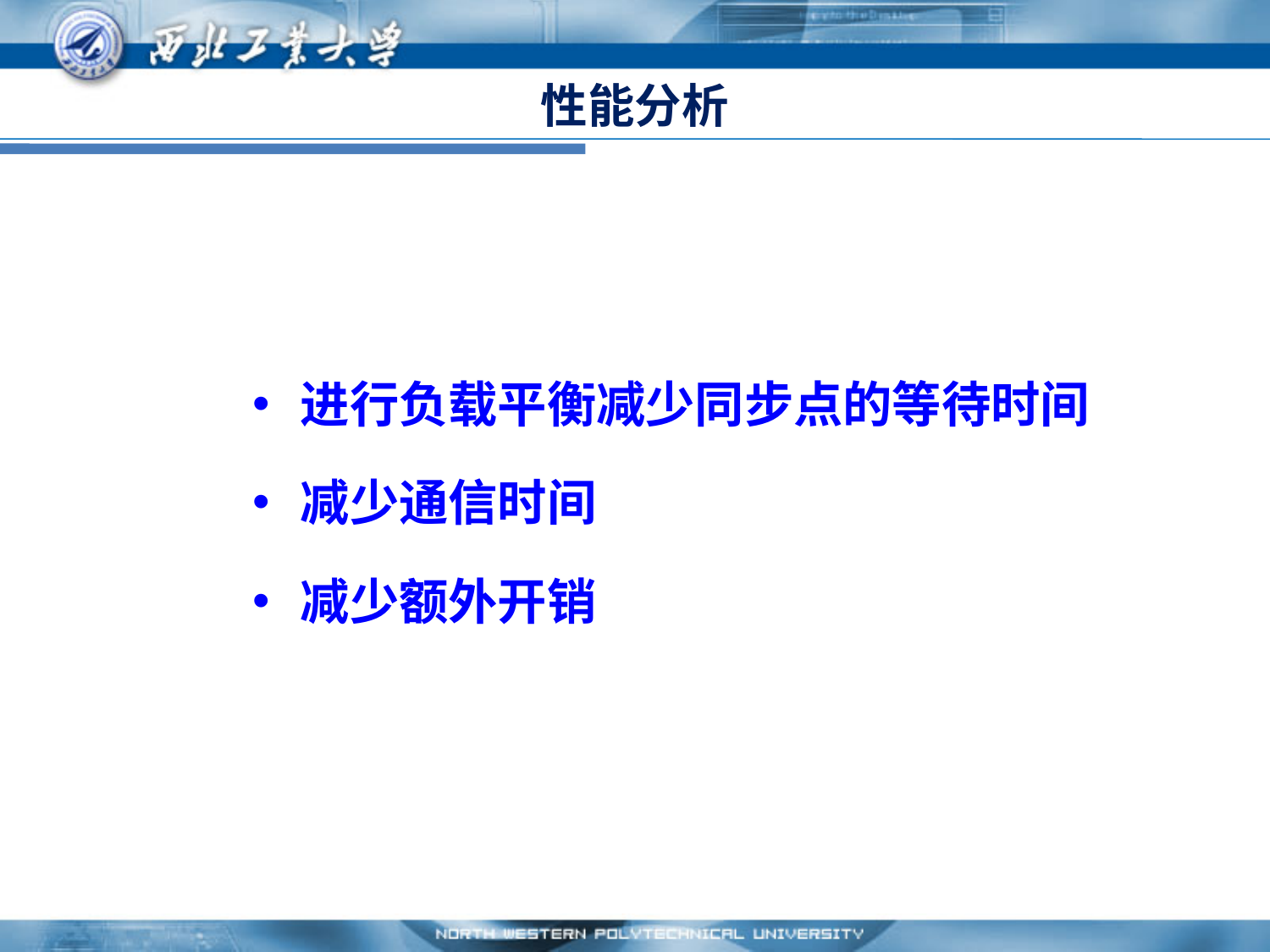

# 性能分析
进行负载平衡减少同步点的等待时间
减少通信时间
减少额外开销